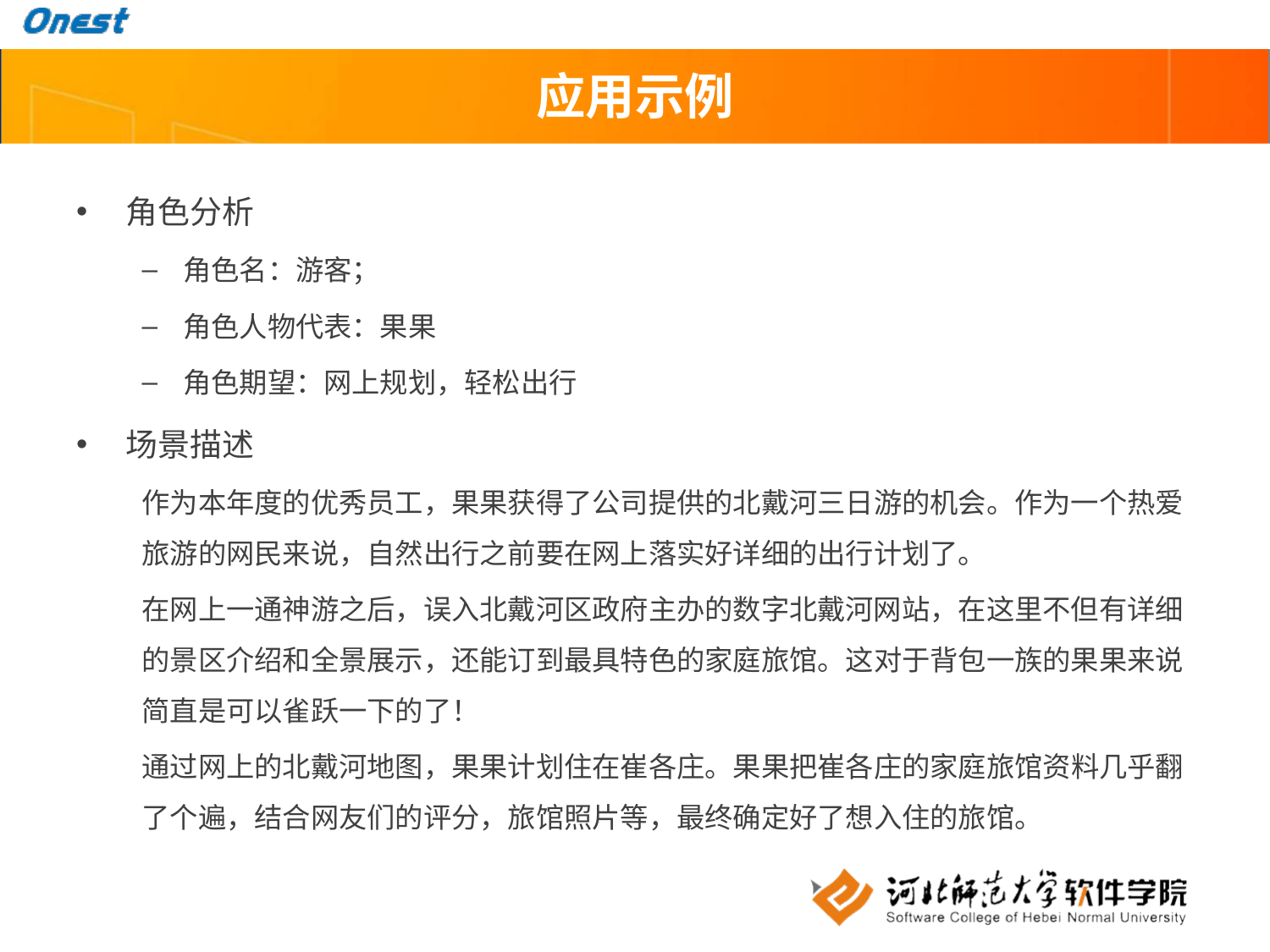

# 应用示例
角色分析
角色名：游客；
角色人物代表：果果
角色期望：网上规划，轻松出行
场景描述
	作为本年度的优秀员工，果果获得了公司提供的北戴河三日游的机会。作为一个热爱旅游的网民来说，自然出行之前要在网上落实好详细的出行计划了。
	在网上一通神游之后，误入北戴河区政府主办的数字北戴河网站，在这里不但有详细的景区介绍和全景展示，还能订到最具特色的家庭旅馆。这对于背包一族的果果来说简直是可以雀跃一下的了！
	通过网上的北戴河地图，果果计划住在崔各庄。果果把崔各庄的家庭旅馆资料几乎翻了个遍，结合网友们的评分，旅馆照片等，最终确定好了想入住的旅馆。